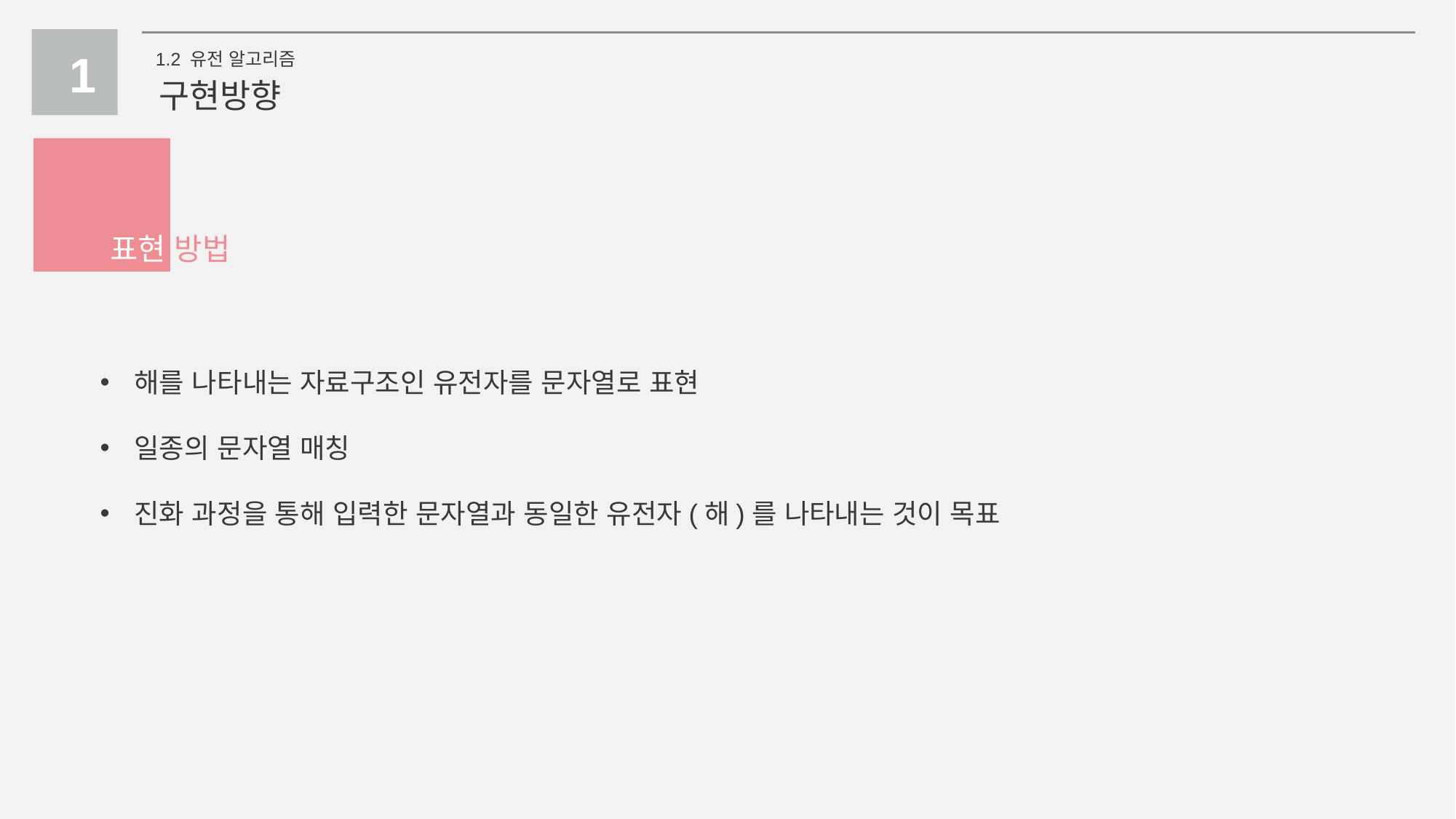

1
1.2 유전 알고리즘
구현방향

표현 방법
해를 나타내는 자료구조인 유전자를 문자열로 표현
일종의 문자열 매칭
진화 과정을 통해 입력한 문자열과 동일한 유전자(해)를 나타내는 것이 목표
Copyrightⓒ. Saebyeol Yu. All Rights Reserved.